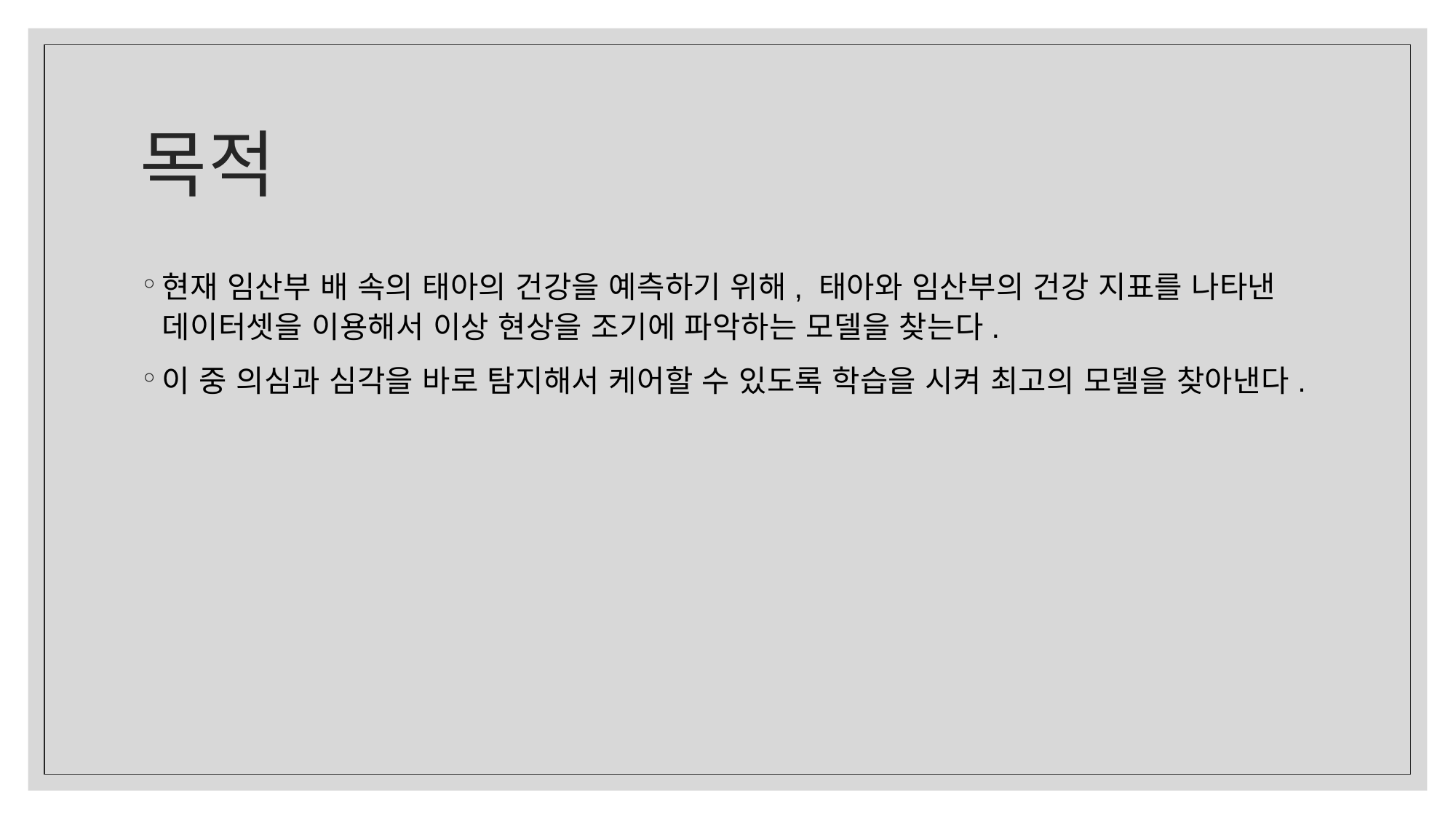

# 목적
현재 임산부 배 속의 태아의 건강을 예측하기 위해, 태아와 임산부의 건강 지표를 나타낸 데이터셋을 이용해서 이상 현상을 조기에 파악하는 모델을 찾는다.
이 중 의심과 심각을 바로 탐지해서 케어할 수 있도록 학습을 시켜 최고의 모델을 찾아낸다.